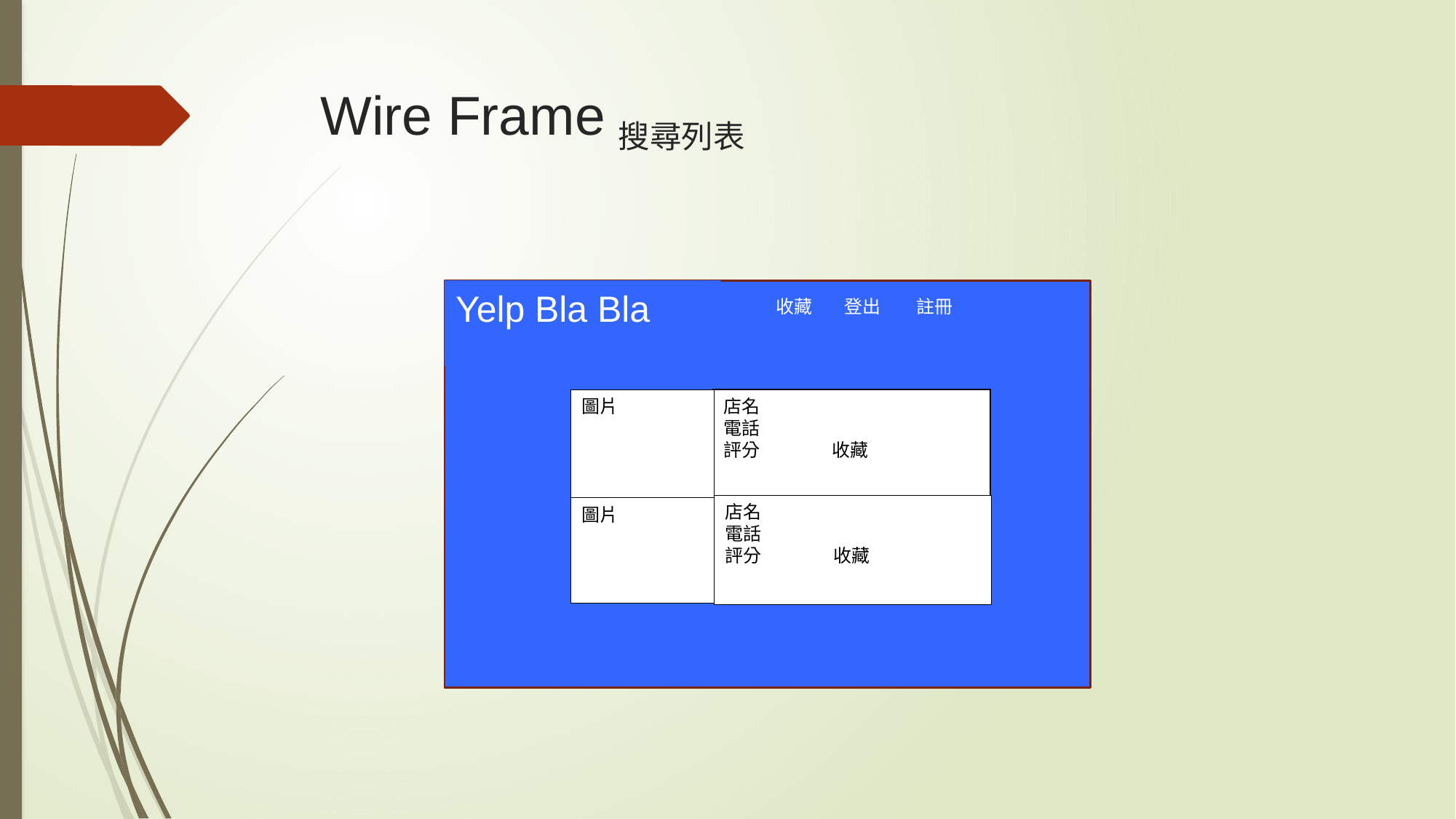

# Wire Frame搜尋列表

Yelp Bla Bla
收藏        登出         註冊
圖片
店名
電話
評分                  收藏
店名
電話
評分                  收藏
圖片